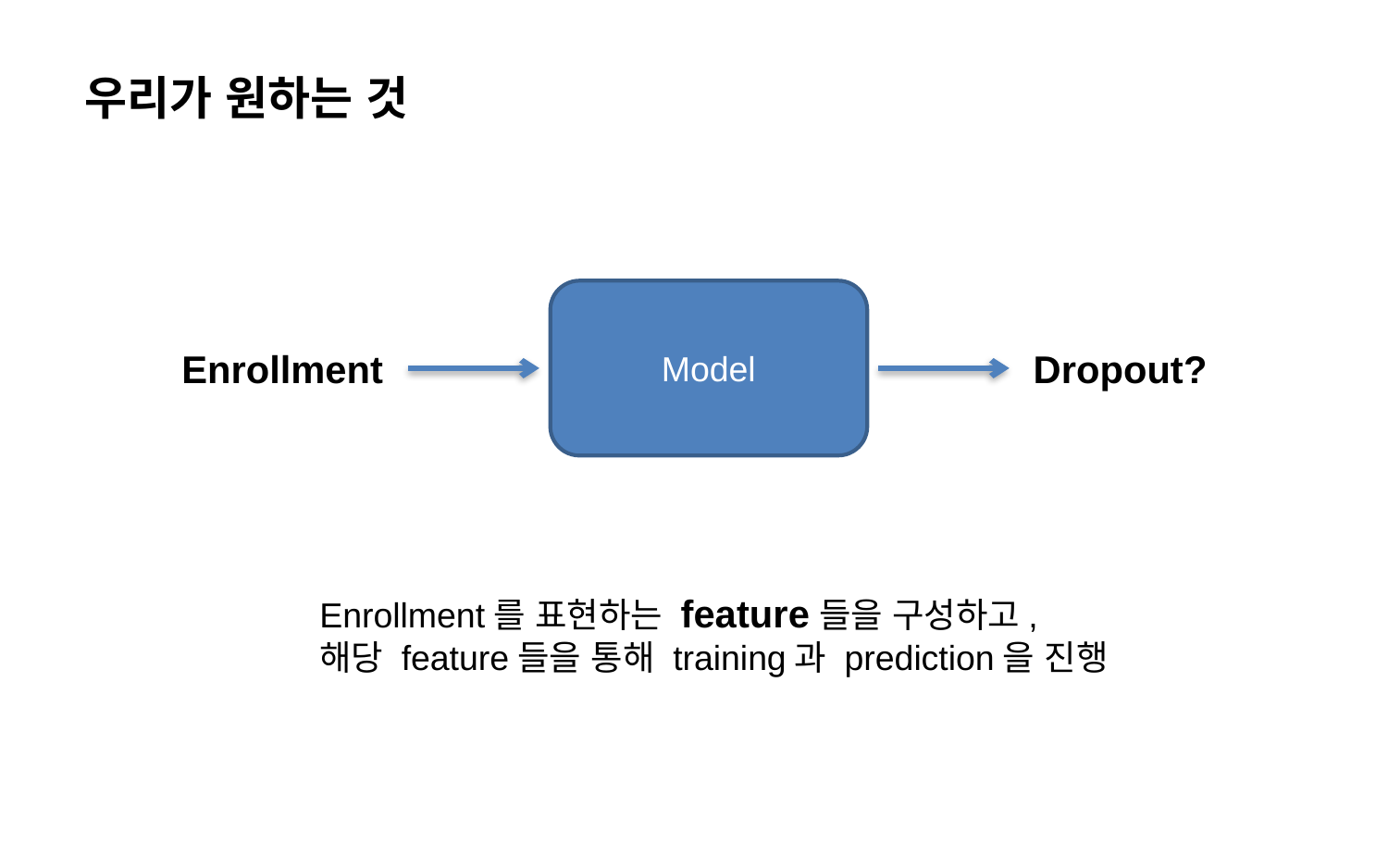

우리가 원하는 것
Model
Enrollment
Dropout?
Enrollment를 표현하는 feature들을 구성하고,
해당 feature들을 통해 training과 prediction을 진행